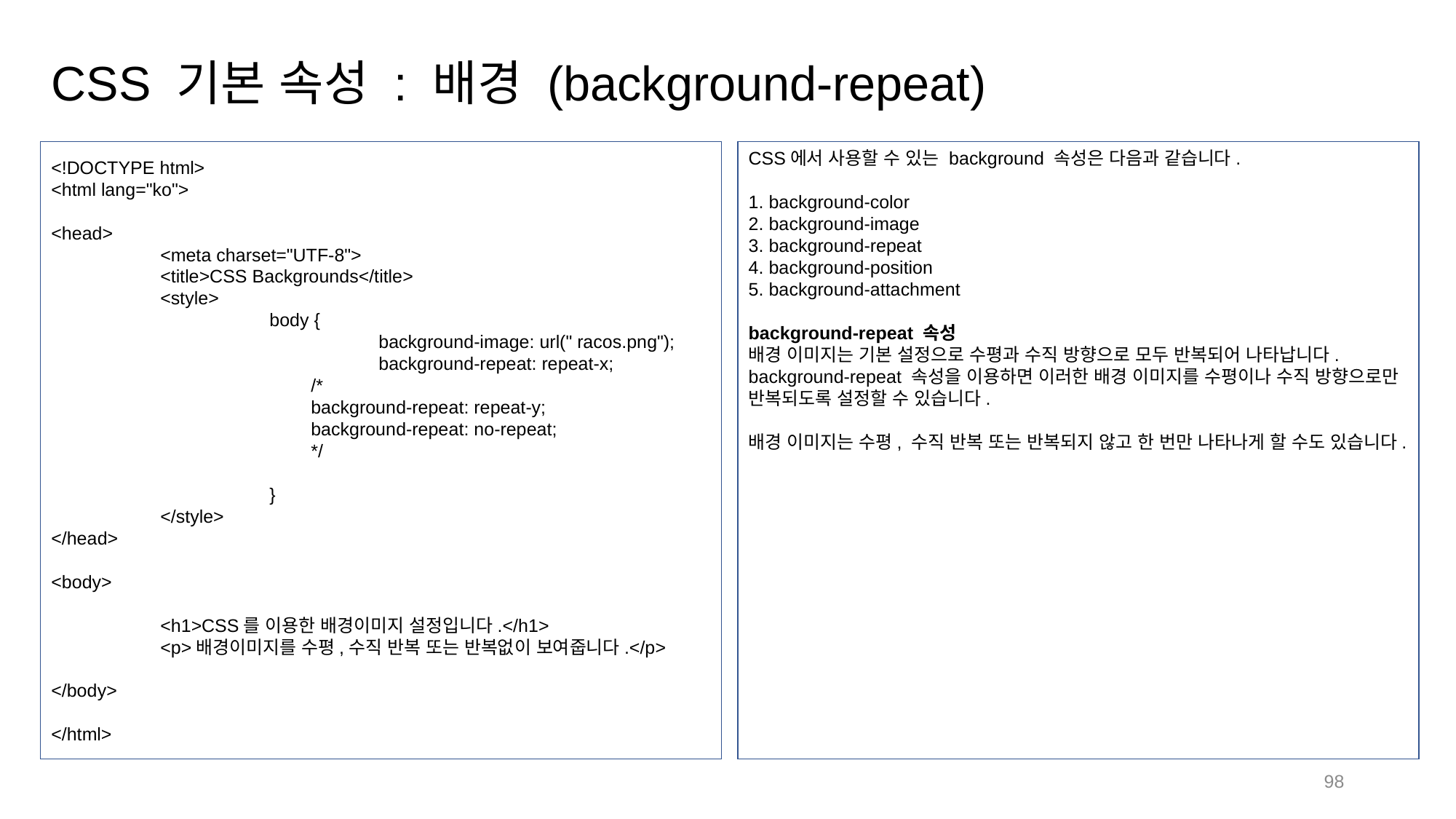

# CSS 기본 속성 : 배경 (background-repeat)
<!DOCTYPE html>
<html lang="ko">

<head>
	<meta charset="UTF-8">
	<title>CSS Backgrounds</title>
	<style>
		body {
			background-image: url(" racos.png");
			background-repeat: repeat-x;
                                                   /*
                                                   background-repeat: repeat-y;
                                                   background-repeat: no-repeat;
                                                   */

		}
	</style>
</head>

<body>

	<h1>CSS를 이용한 배경이미지 설정입니다.</h1>
	<p>배경이미지를 수평,수직 반복 또는 반복없이 보여줍니다.</p>

</body>

</html>
CSS에서 사용할 수 있는 background 속성은 다음과 같습니다.

1. background-color
2. background-image
3. background-repeat
4. background-position
5. background-attachment

background-repeat 속성
배경 이미지는 기본 설정으로 수평과 수직 방향으로 모두 반복되어 나타납니다.
background-repeat 속성을 이용하면 이러한 배경 이미지를 수평이나 수직 방향으로만 반복되도록 설정할 수 있습니다.

배경 이미지는 수평, 수직 반복 또는 반복되지 않고 한 번만 나타나게 할 수도 있습니다.

98